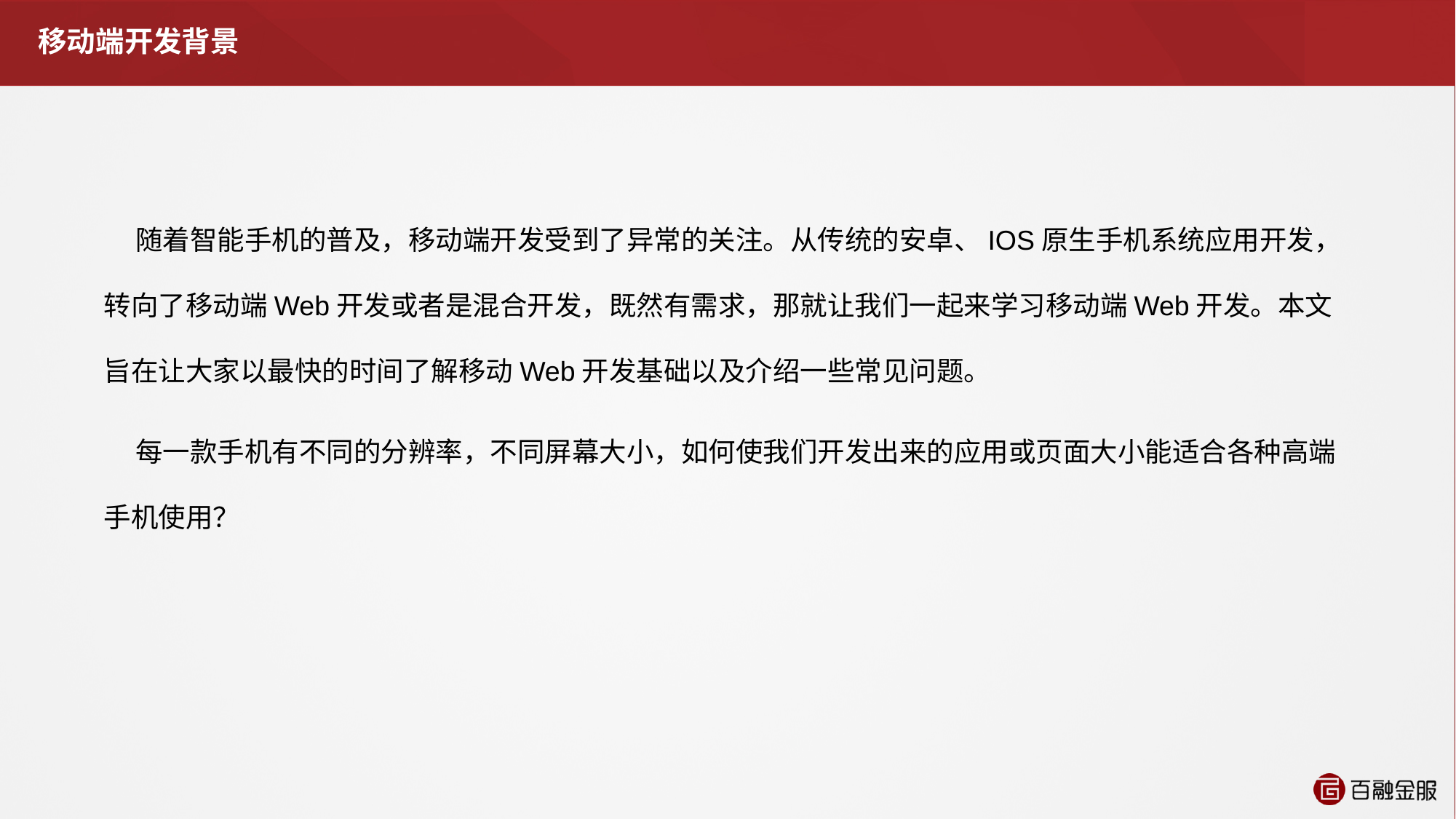

# 移动端开发背景
    随着智能手机的普及，移动端开发受到了异常的关注。从传统的安卓、IOS原生手机系统应用开发，转向了移动端Web开发或者是混合开发，既然有需求，那就让我们一起来学习移动端Web开发。本文旨在让大家以最快的时间了解移动Web开发基础以及介绍一些常见问题。
    每一款手机有不同的分辨率，不同屏幕大小，如何使我们开发出来的应用或页面大小能适合各种高端手机使用？